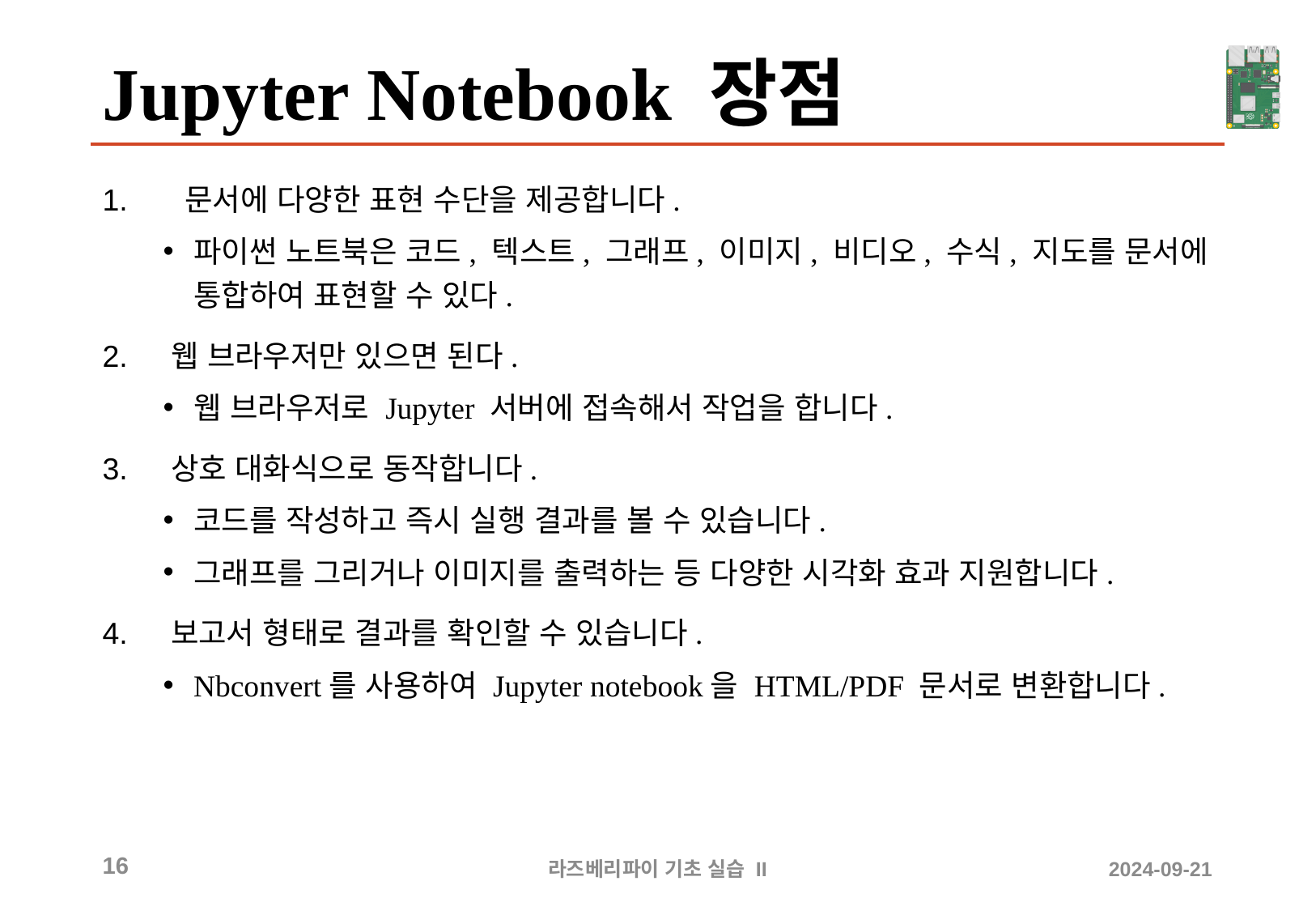

# Jupyter Notebook 장점
 문서에 다양한 표현 수단을 제공합니다.
파이썬 노트북은 코드, 텍스트, 그래프, 이미지, 비디오, 수식, 지도를 문서에 통합하여 표현할 수 있다.
웹 브라우저만 있으면 된다.
웹 브라우저로 Jupyter 서버에 접속해서 작업을 합니다.
상호 대화식으로 동작합니다.
코드를 작성하고 즉시 실행 결과를 볼 수 있습니다.
그래프를 그리거나 이미지를 출력하는 등 다양한 시각화 효과 지원합니다.
보고서 형태로 결과를 확인할 수 있습니다.
Nbconvert를 사용하여 Jupyter notebook을 HTML/PDF 문서로 변환합니다.
16
라즈베리파이 기초 실습 II
2024-09-21